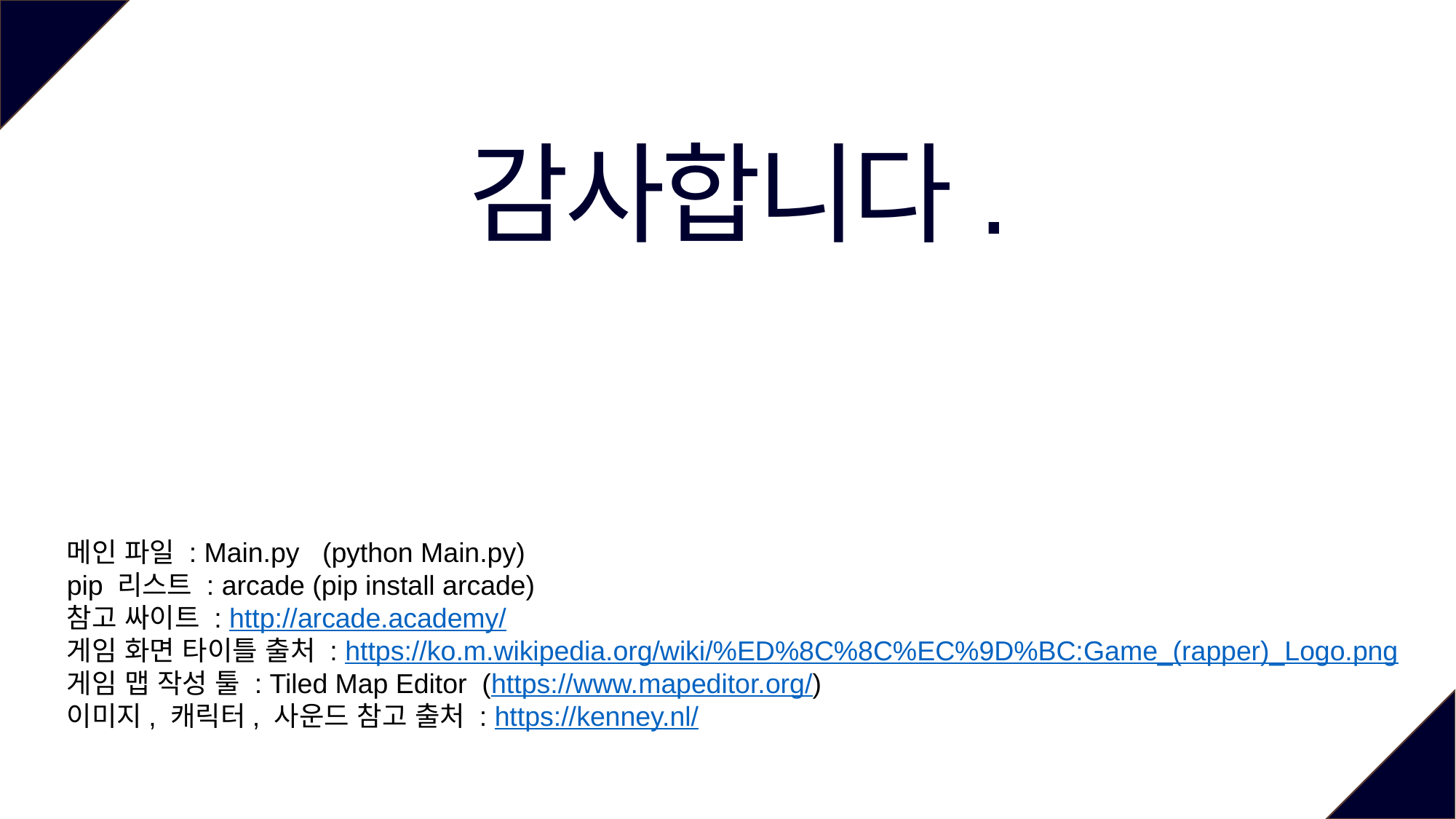

감사합니다.
메인 파일 : Main.py   (python Main.py)
pip 리스트 : arcade (pip install arcade)
참고 싸이트 : http://arcade.academy/
게임 화면 타이틀 출처 : https://ko.m.wikipedia.org/wiki/%ED%8C%8C%EC%9D%BC:Game_(rapper)_Logo.png
게임 맵 작성 툴 : Tiled Map Editor  (https://www.mapeditor.org/)
이미지, 캐릭터, 사운드 참고 출처 : https://kenney.nl/